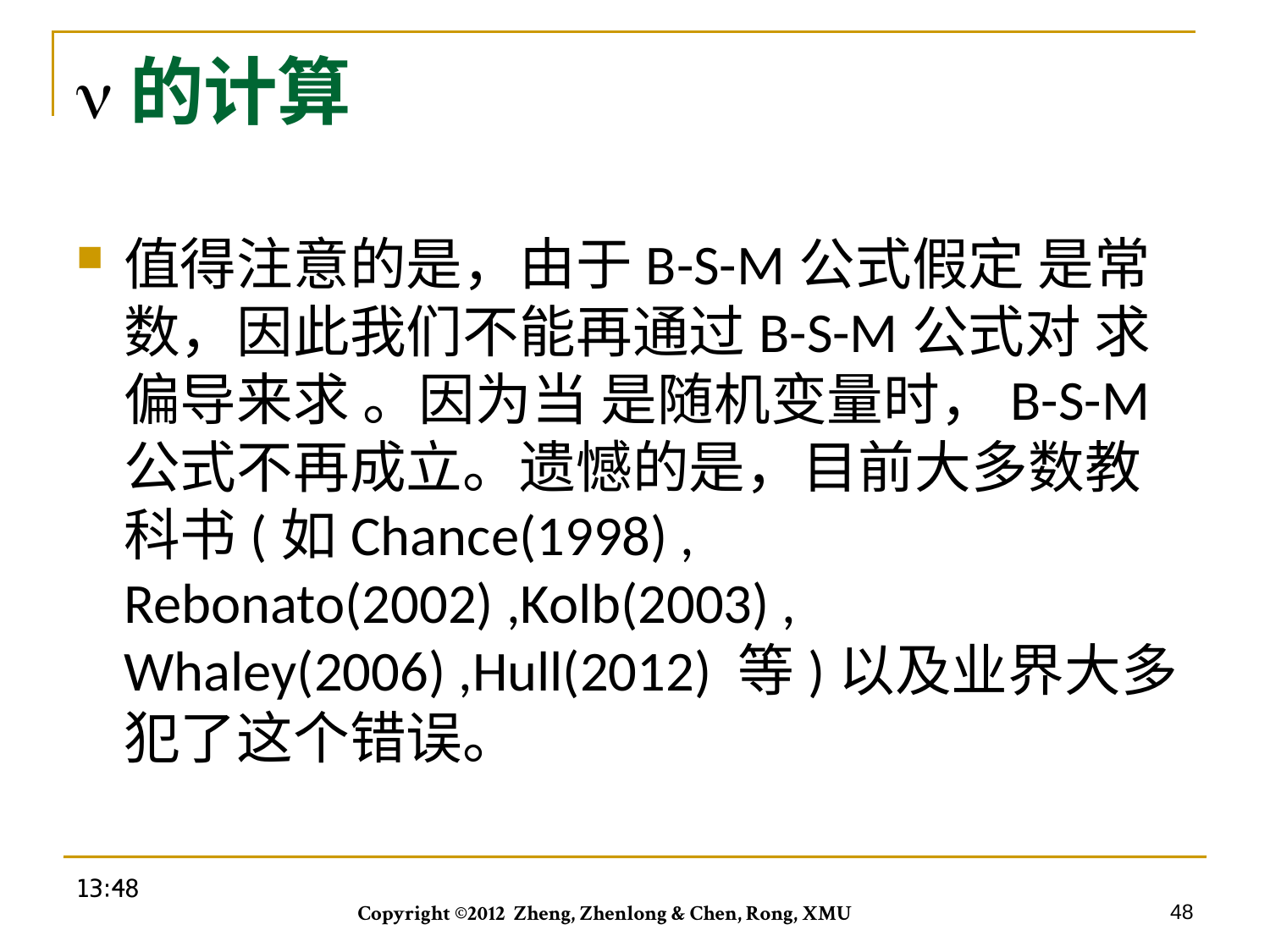

# ν的计算
值得注意的是，由于B-S-M公式假定 是常数，因此我们不能再通过B-S-M公式对 求偏导来求 。因为当 是随机变量时，B-S-M公式不再成立。遗憾的是，目前大多数教科书(如Chance(1998) , Rebonato(2002) ,Kolb(2003) , Whaley(2006) ,Hull(2012) 等)以及业界大多犯了这个错误。
13:48
48
Copyright ©2012  Zheng, Zhenlong & Chen, Rong, XMU